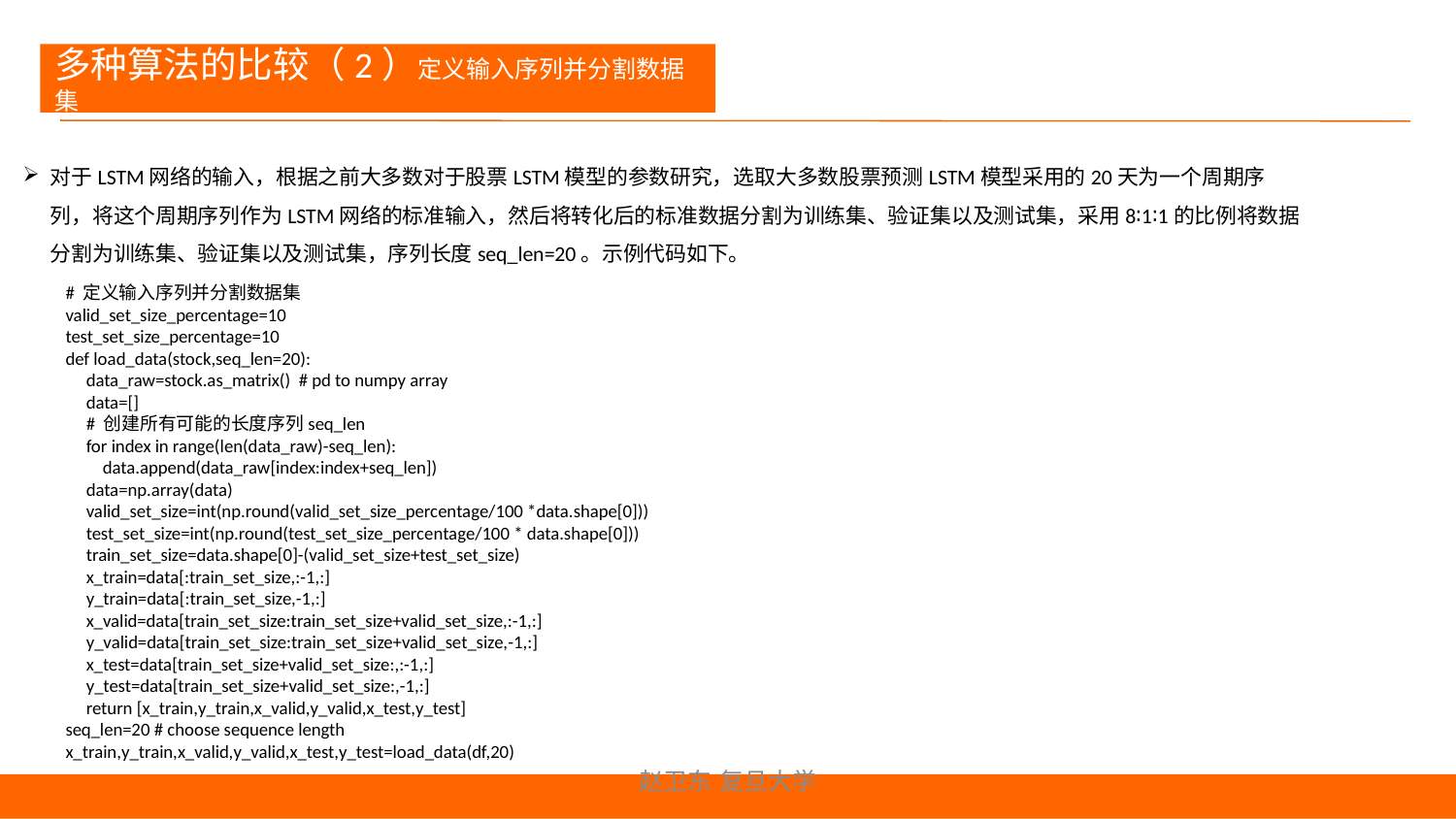

多种算法的比较（2）定义输入序列并分割数据集
对于LSTM网络的输入，根据之前大多数对于股票LSTM模型的参数研究，选取大多数股票预测LSTM模型采用的20天为一个周期序列，将这个周期序列作为LSTM网络的标准输入，然后将转化后的标准数据分割为训练集、验证集以及测试集，采用8∶1∶1的比例将数据分割为训练集、验证集以及测试集，序列长度seq_len=20。示例代码如下。
# 定义输入序列并分割数据集
valid_set_size_percentage=10
test_set_size_percentage=10
def load_data(stock,seq_len=20):
     data_raw=stock.as_matrix()  # pd to numpy array
     data=[]
     # 创建所有可能的长度序列seq_len
     for index in range(len(data_raw)-seq_len):
         data.append(data_raw[index:index+seq_len])
     data=np.array(data)
     valid_set_size=int(np.round(valid_set_size_percentage/100 *data.shape[0]))
     test_set_size=int(np.round(test_set_size_percentage/100 * data.shape[0]))
     train_set_size=data.shape[0]-(valid_set_size+test_set_size)
     x_train=data[:train_set_size,:-1,:]
     y_train=data[:train_set_size,-1,:]
     x_valid=data[train_set_size:train_set_size+valid_set_size,:-1,:]
     y_valid=data[train_set_size:train_set_size+valid_set_size,-1,:]
     x_test=data[train_set_size+valid_set_size:,:-1,:]
     y_test=data[train_set_size+valid_set_size:,-1,:]
     return [x_train,y_train,x_valid,y_valid,x_test,y_test]
seq_len=20 # choose sequence length
x_train,y_train,x_valid,y_valid,x_test,y_test=load_data(df,20)
赵卫东 复旦大学